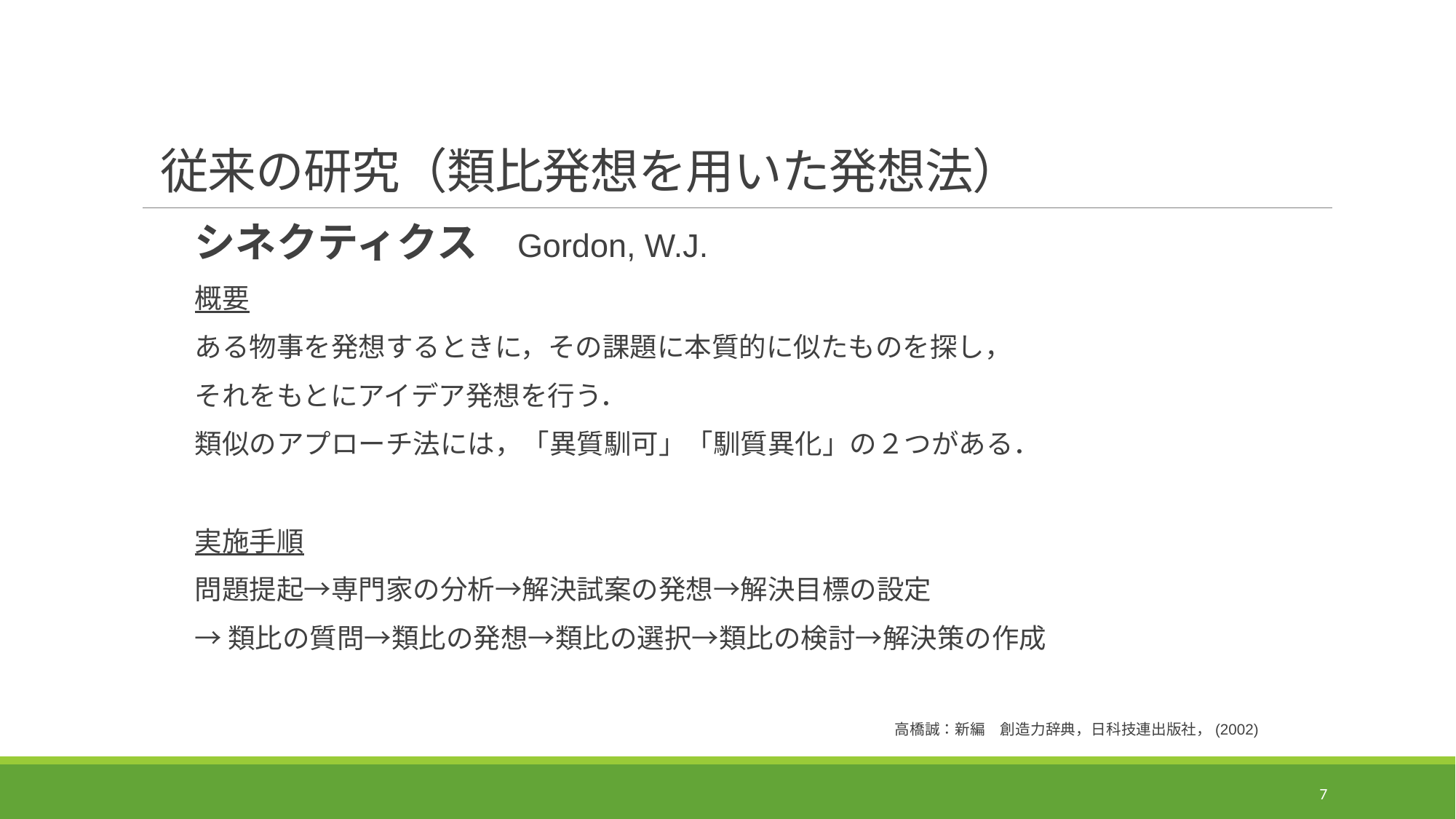

# 従来の研究（類比発想を用いた発想法）
シネクティクス　Gordon, W.J.
概要
ある物事を発想するときに，その課題に本質的に似たものを探し，
それをもとにアイデア発想を行う．
類似のアプローチ法には，「異質馴可」「馴質異化」の２つがある．

実施手順
問題提起→専門家の分析→解決試案の発想→解決目標の設定
→類比の質問→類比の発想→類比の選択→類比の検討→解決策の作成

高橋誠：新編　創造力辞典，日科技連出版社，(2002)

7